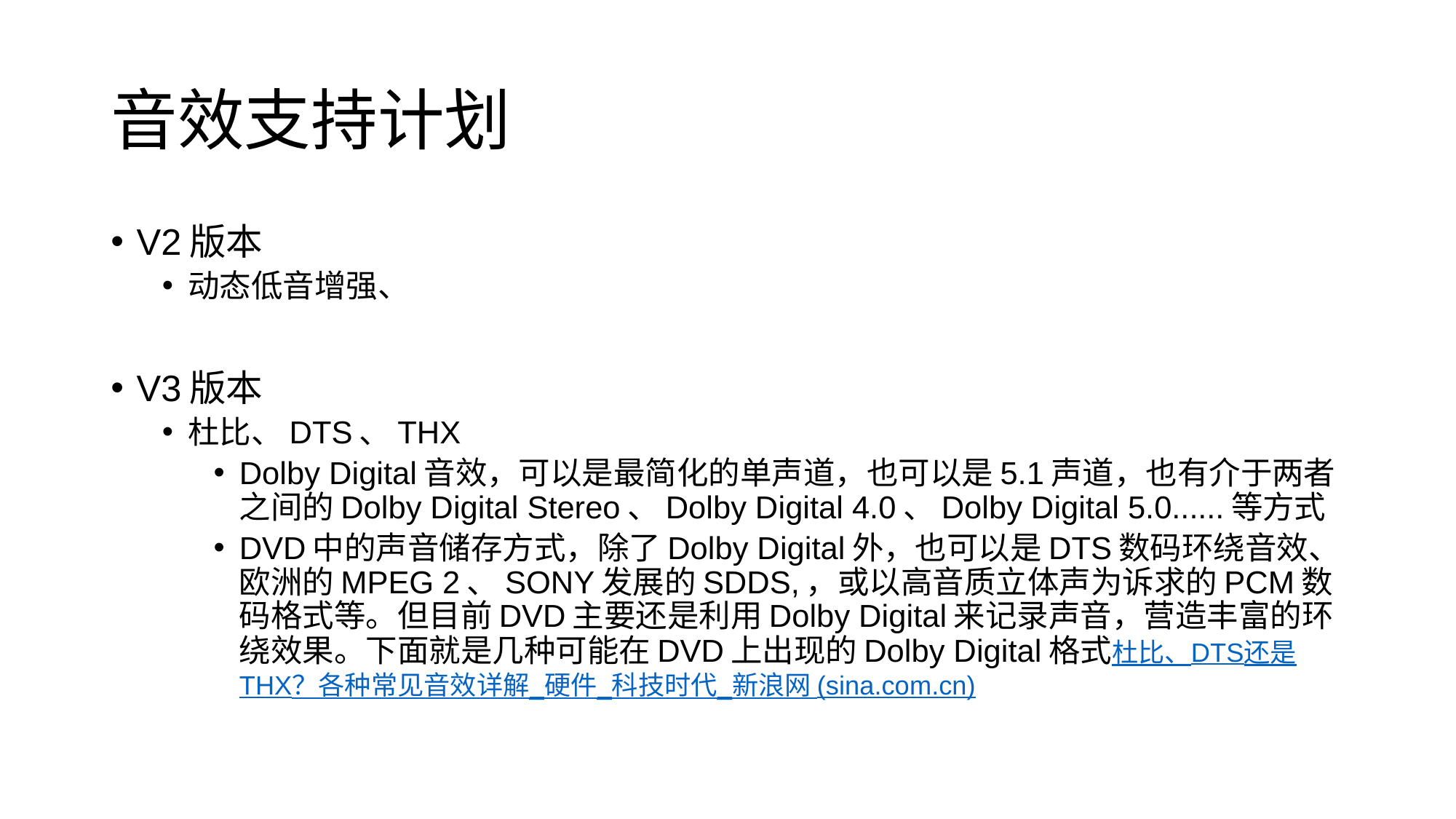

# 音效支持计划
V2版本
动态低音增强、

V3版本
杜比、DTS、THX
Dolby Digital音效，可以是最简化的单声道，也可以是5.1声道，也有介于两者之间的Dolby Digital Stereo、Dolby Digital 4.0、Dolby Digital 5.0......等方式
DVD中的声音储存方式，除了Dolby Digital外，也可以是DTS数码环绕音效、欧洲的MPEG 2、SONY发展的SDDS,，或以高音质立体声为诉求的PCM数码格式等。但目前DVD主要还是利用Dolby Digital来记录声音，营造丰富的环绕效果。下面就是几种可能在DVD上出现的Dolby Digital格式杜比、DTS还是THX？各种常见音效详解_硬件_科技时代_新浪网 (sina.com.cn)